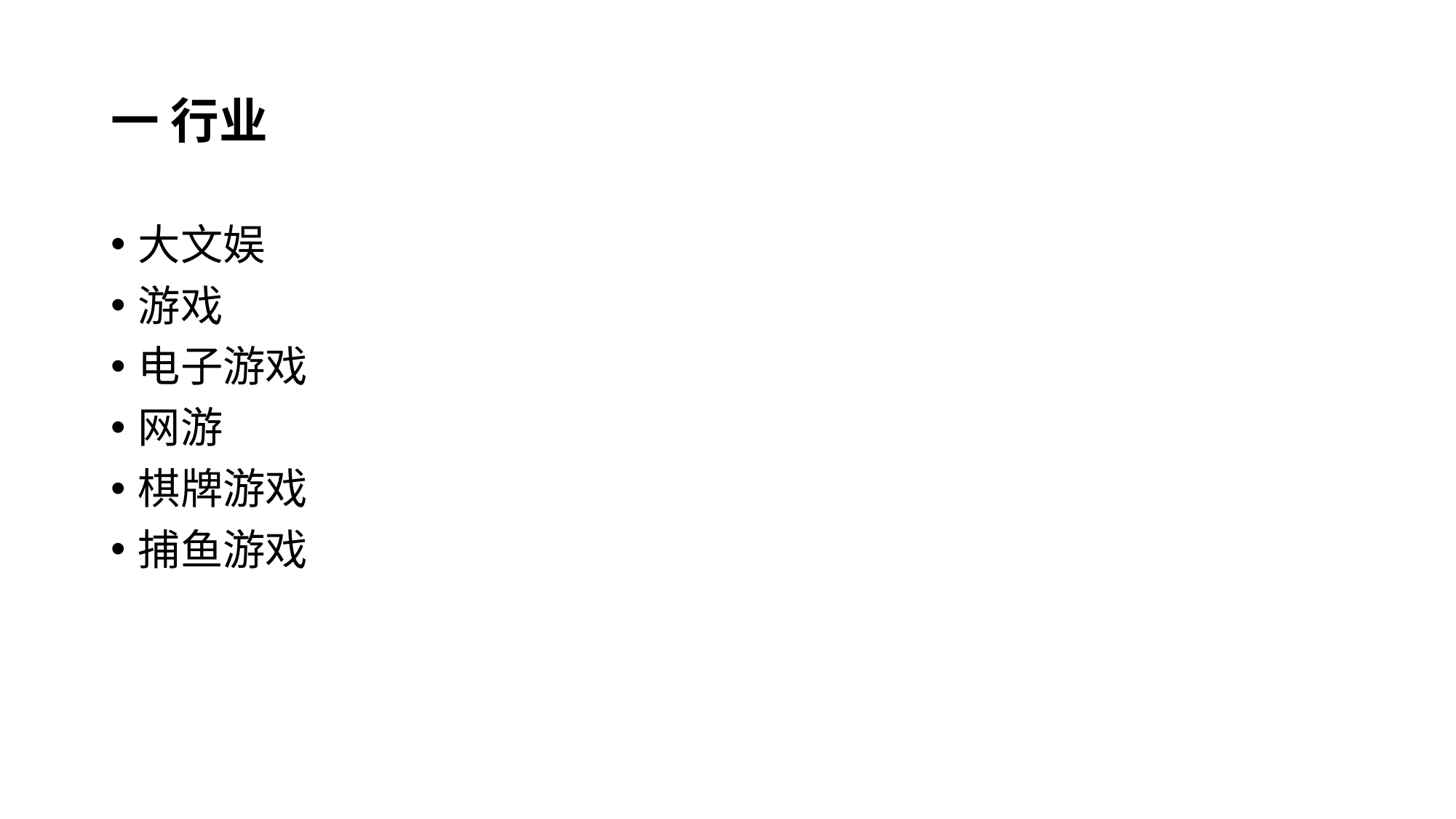

# 一 行业
大文娱
游戏
电子游戏
网游
棋牌游戏
捕鱼游戏